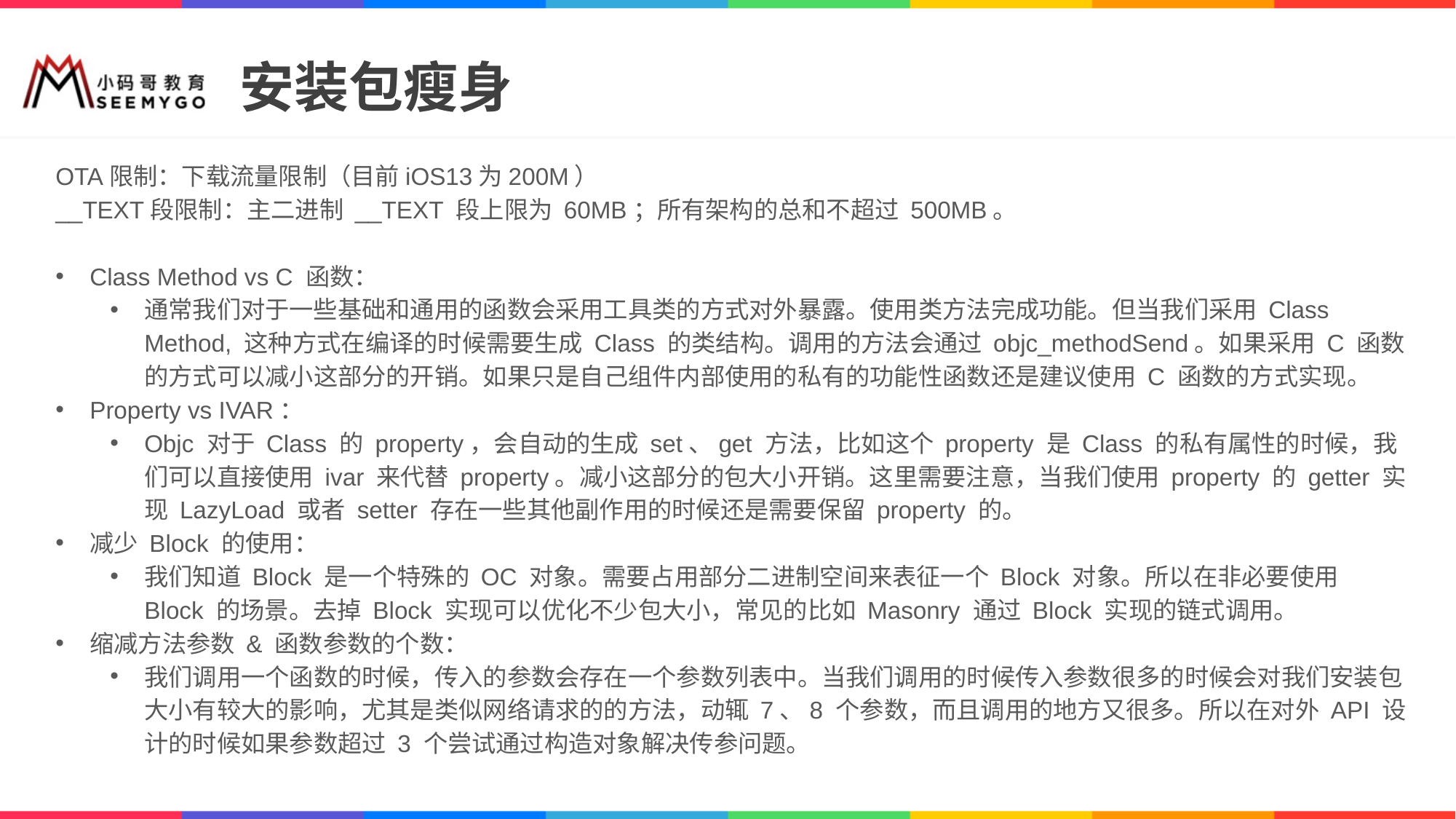

# 安装包瘦身
OTA限制：下载流量限制（目前iOS13为200M）
__TEXT段限制：主二进制 __TEXT 段上限为 60MB；所有架构的总和不超过 500MB。

Class Method vs C 函数：
通常我们对于一些基础和通用的函数会采用工具类的方式对外暴露。使用类方法完成功能。但当我们采用 Class Method, 这种方式在编译的时候需要生成 Class 的类结构。调用的方法会通过 objc_methodSend。如果采用 C 函数的方式可以减小这部分的开销。如果只是自己组件内部使用的私有的功能性函数还是建议使用 C 函数的方式实现。
Property vs IVAR：
Objc 对于 Class 的 property，会自动的生成 set、get 方法，比如这个 property 是 Class 的私有属性的时候，我们可以直接使用 ivar 来代替 property。减小这部分的包大小开销。这里需要注意，当我们使用 property 的 getter 实现 LazyLoad 或者 setter 存在一些其他副作用的时候还是需要保留 property 的。
减少 Block 的使用：
我们知道 Block 是一个特殊的 OC 对象。需要占用部分二进制空间来表征一个 Block 对象。所以在非必要使用 Block 的场景。去掉 Block 实现可以优化不少包大小，常见的比如 Masonry 通过 Block 实现的链式调用。
缩减方法参数 & 函数参数的个数：
我们调用一个函数的时候，传入的参数会存在一个参数列表中。当我们调用的时候传入参数很多的时候会对我们安装包大小有较大的影响，尤其是类似网络请求的的方法，动辄 7、8 个参数，而且调用的地方又很多。所以在对外 API 设计的时候如果参数超过 3 个尝试通过构造对象解决传参问题。